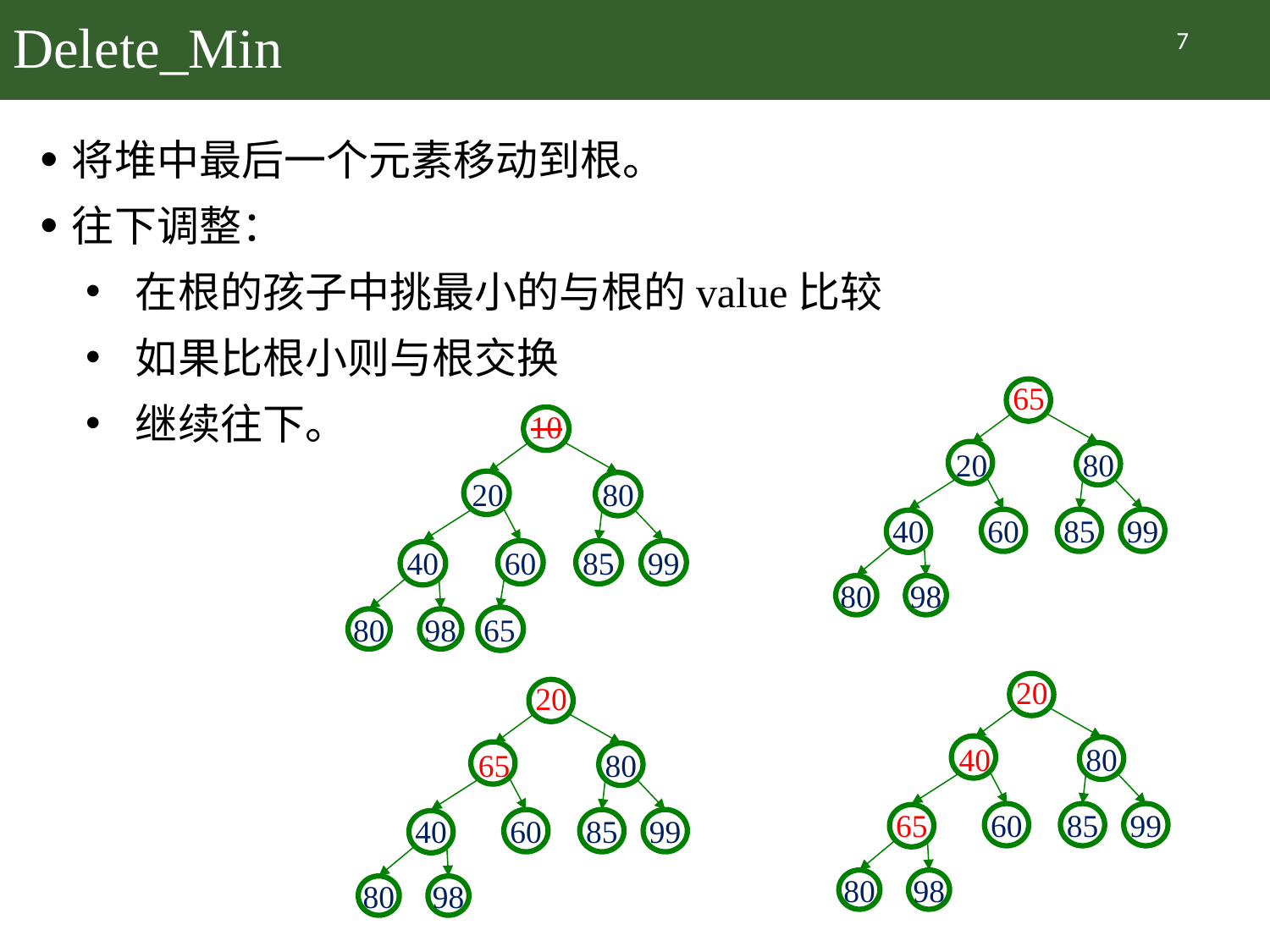

# Delete_Min
7
将堆中最后一个元素移动到根。
往下调整：
在根的孩子中挑最小的与根的value比较
如果比根小则与根交换
继续往下。
65

20
80
40
60
85
99

80
98
10

20
80
40
60
85
99

80
98
65
20

40
80
65
60
85
99

80
98
20

65
80
40
60
85
99

80
98